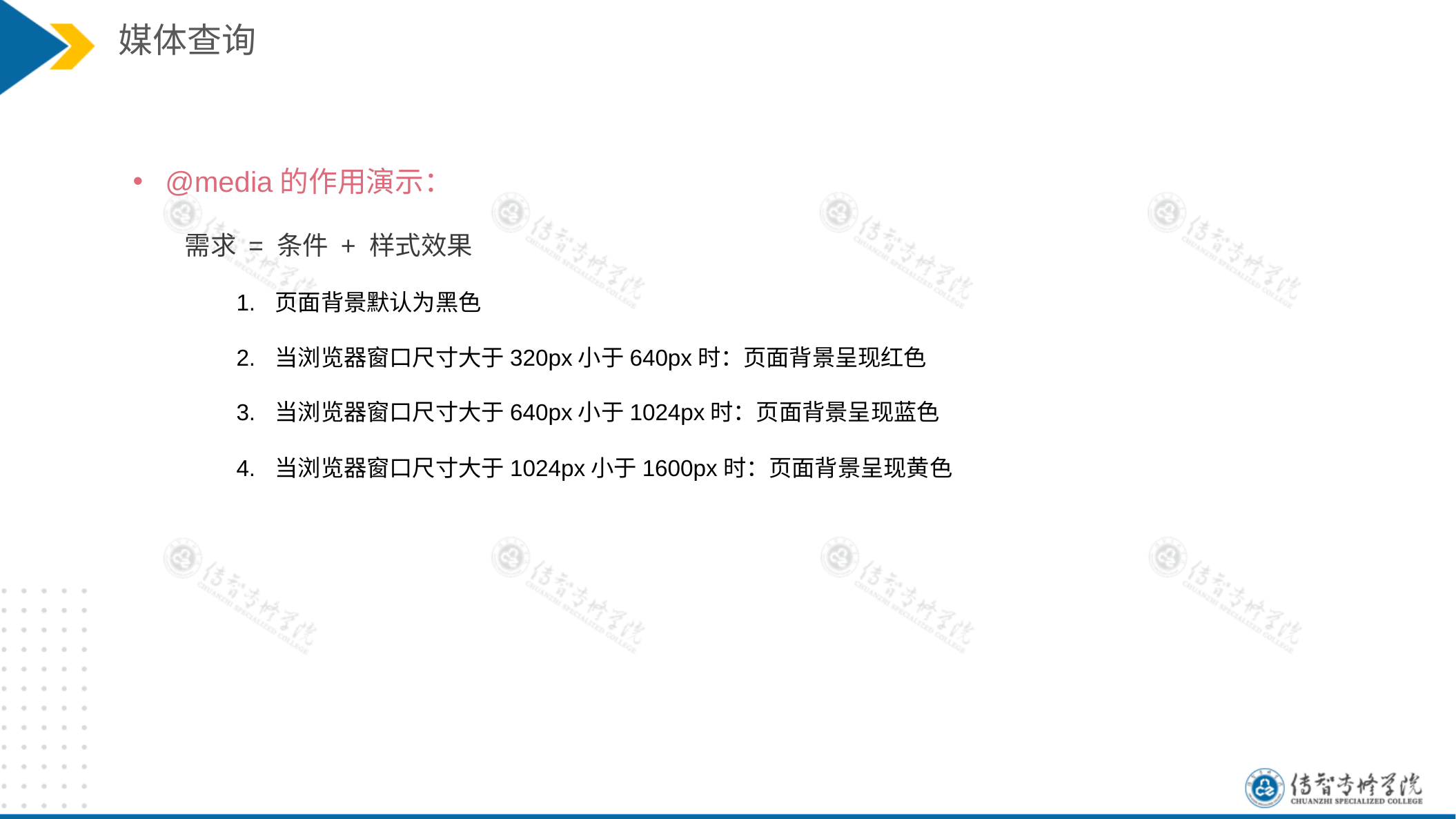

媒体查询

@media的作用演示：
需求 = 条件 + 样式效果
页面背景默认为黑色
当浏览器窗口尺寸大于320px小于640px时：页面背景呈现红色
当浏览器窗口尺寸大于640px小于1024px时：页面背景呈现蓝色
当浏览器窗口尺寸大于1024px小于1600px时：页面背景呈现黄色